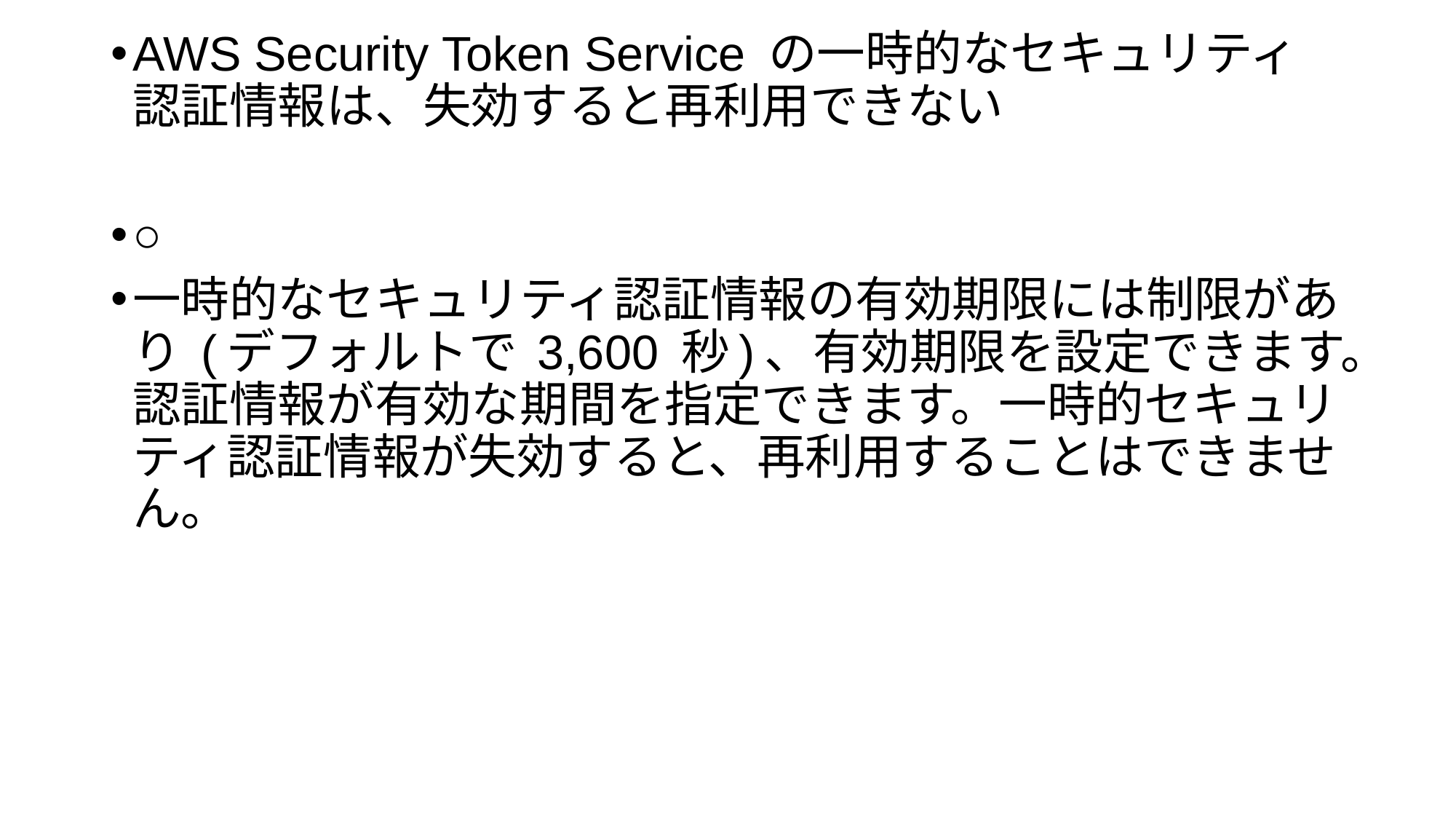

AWS Security Token Service の一時的なセキュリティ認証情報は、失効すると再利用できない

○
一時的なセキュリティ認証情報の有効期限には制限があり (デフォルトで 3,600 秒)、有効期限を設定できます。認証情報が有効な期間を指定できます。一時的セキュリティ認証情報が失効すると、再利用することはできません。